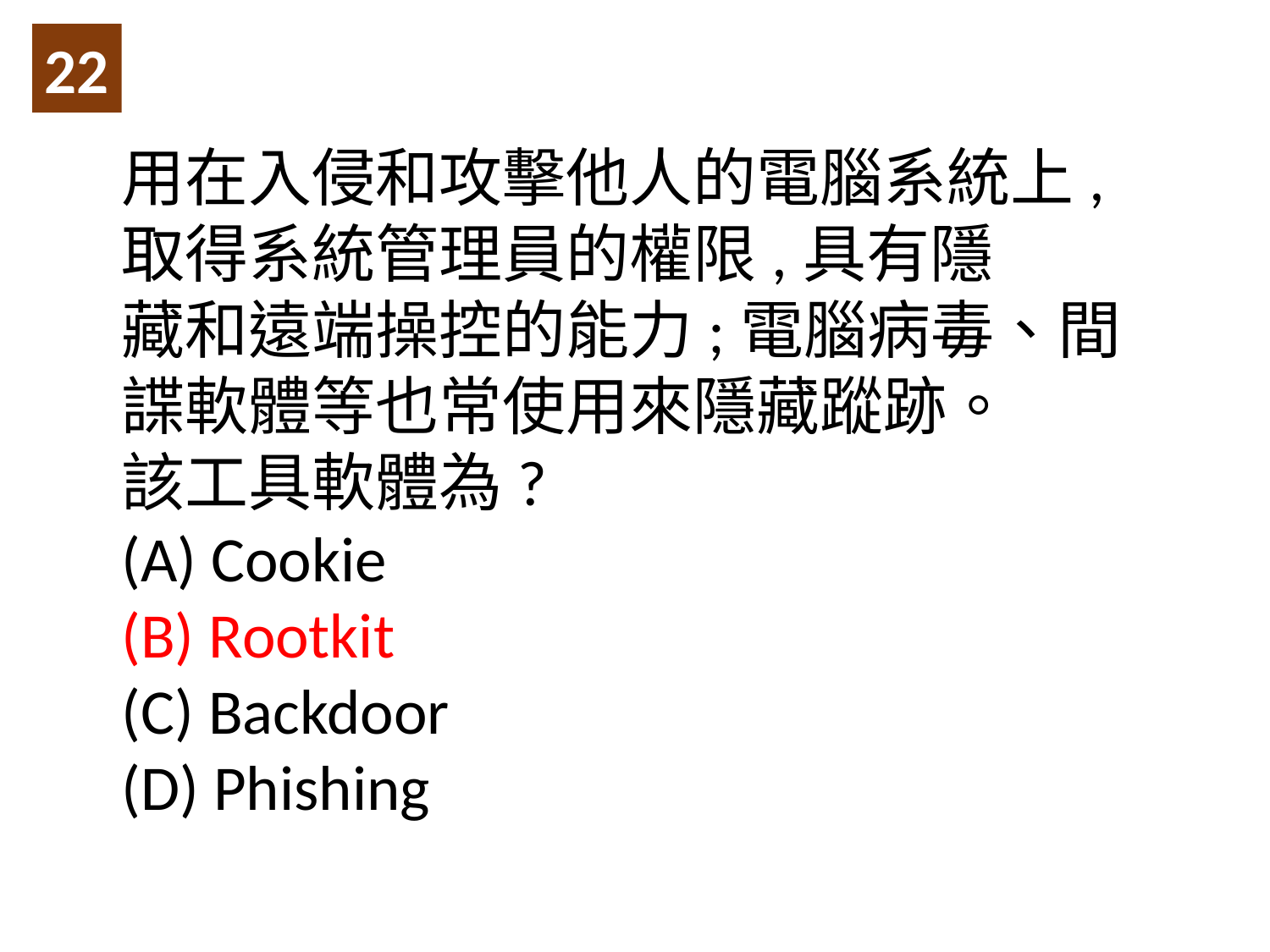

22
用在入侵和攻擊他人的電腦系統上,取得系統管理員的權限,具有隱
藏和遠端操控的能力;電腦病毒、間諜軟體等也常使用來隱藏蹤跡。
該工具軟體為?
(A) Cookie
(B) Rootkit
(C) Backdoor
(D) Phishing